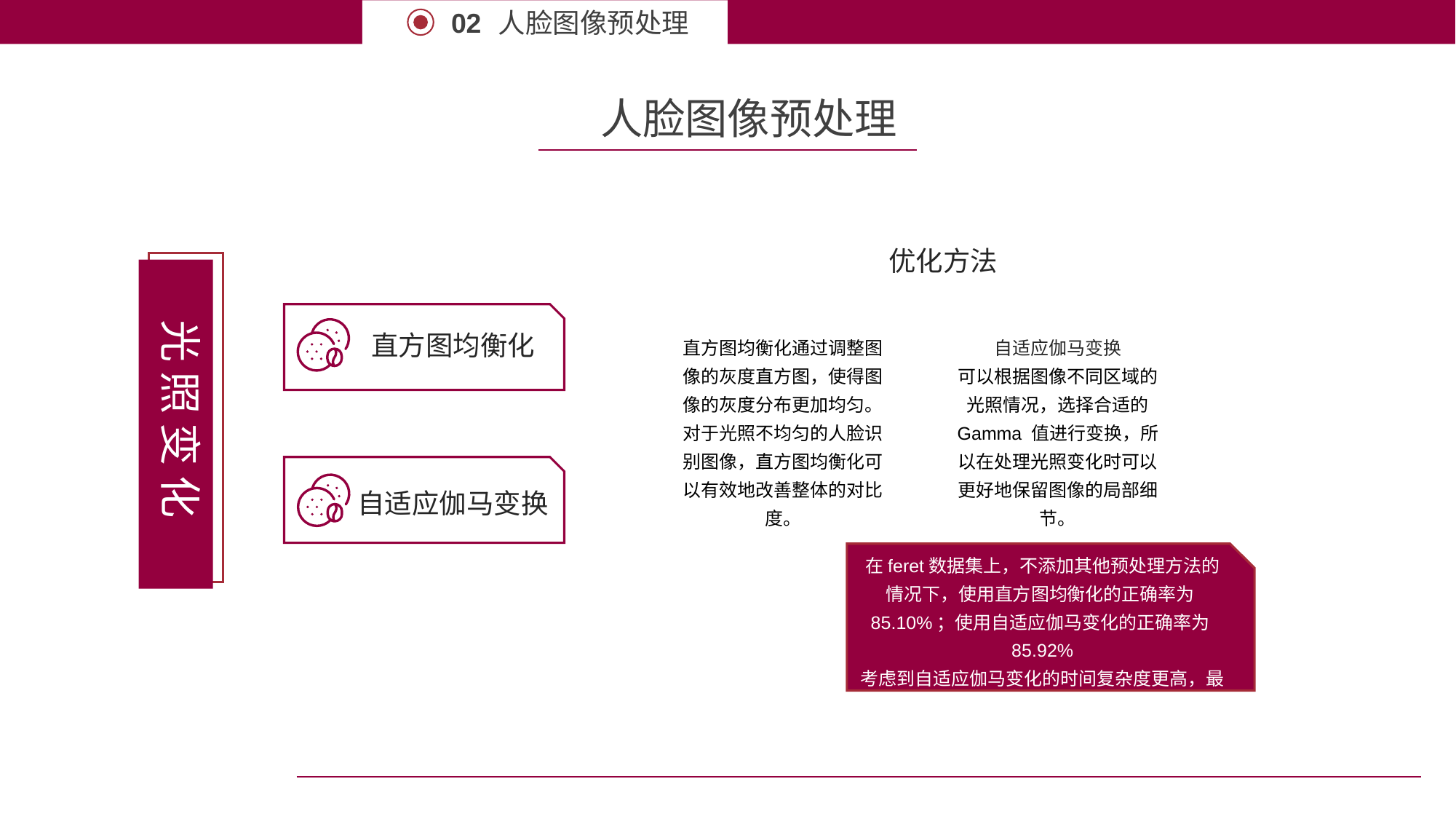

人脸图像预处理
02

人脸图像预处理
优化方法
直方图均衡化通过调整图像的灰度直方图，使得图像的灰度分布更加均匀。对于光照不均匀的人脸识别图像，直方图均衡化可以有效地改善整体的对比度。
自适应伽马变换
可以根据图像不同区域的光照情况，选择合适的 Gamma 值进行变换，所以在处理光照变化时可以更好地保留图像的局部细节。
在feret数据集上，不添加其他预处理方法的情况下，使用直方图均衡化的正确率为85.10%；使用自适应伽马变化的正确率为85.92%
考虑到自适应伽马变化的时间复杂度更高，最终选择直方图均衡化

光 照 变 化

直方图均衡化

自适应伽马变换